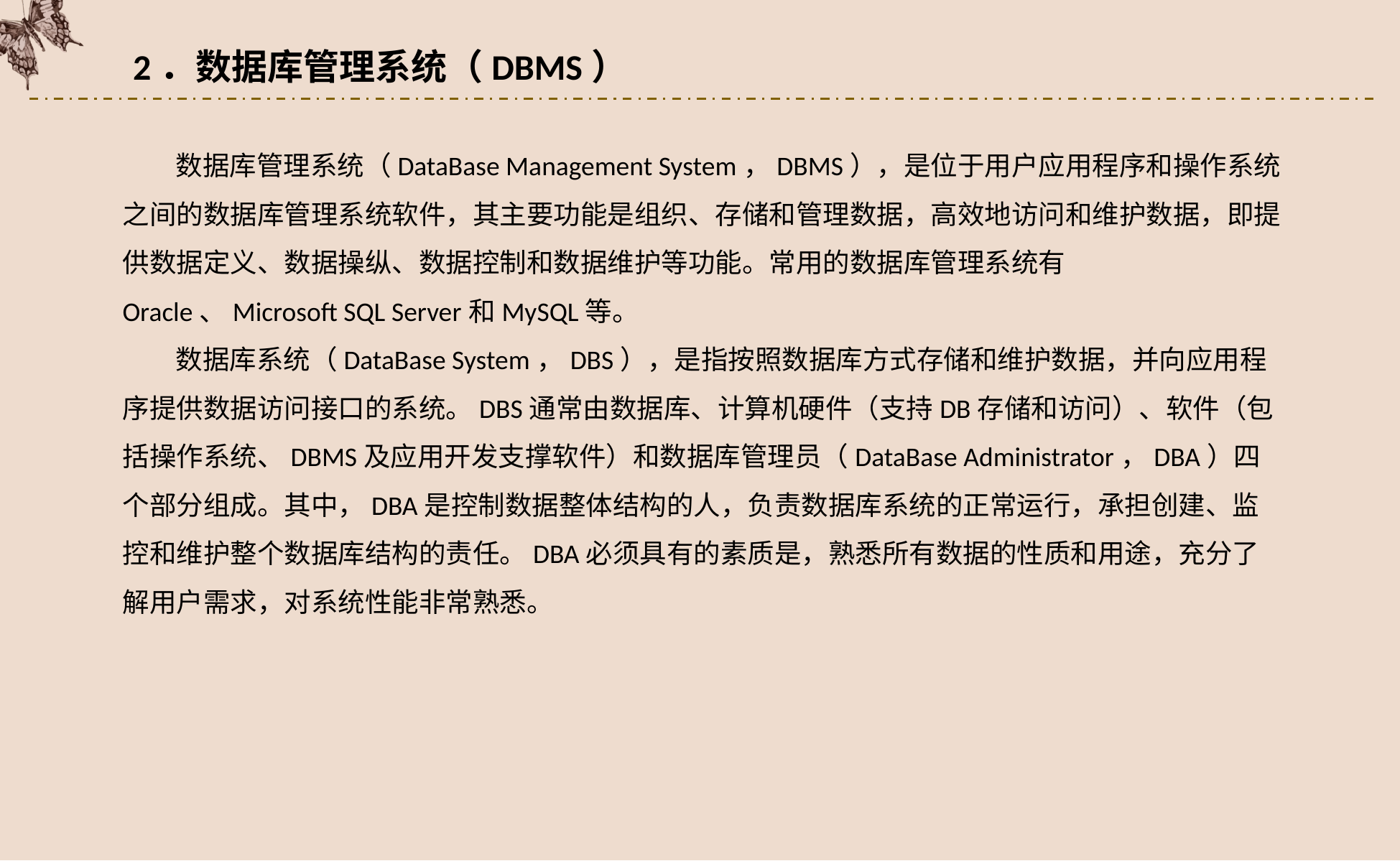

2．数据库管理系统（DBMS）
数据库管理系统（DataBase Management System，DBMS），是位于用户应用程序和操作系统之间的数据库管理系统软件，其主要功能是组织、存储和管理数据，高效地访问和维护数据，即提供数据定义、数据操纵、数据控制和数据维护等功能。常用的数据库管理系统有Oracle、Microsoft SQL Server和MySQL等。
数据库系统（DataBase System，DBS），是指按照数据库方式存储和维护数据，并向应用程序提供数据访问接口的系统。DBS通常由数据库、计算机硬件（支持DB存储和访问）、软件（包括操作系统、DBMS及应用开发支撑软件）和数据库管理员（DataBase Administrator，DBA）四个部分组成。其中，DBA是控制数据整体结构的人，负责数据库系统的正常运行，承担创建、监控和维护整个数据库结构的责任。DBA必须具有的素质是，熟悉所有数据的性质和用途，充分了解用户需求，对系统性能非常熟悉。